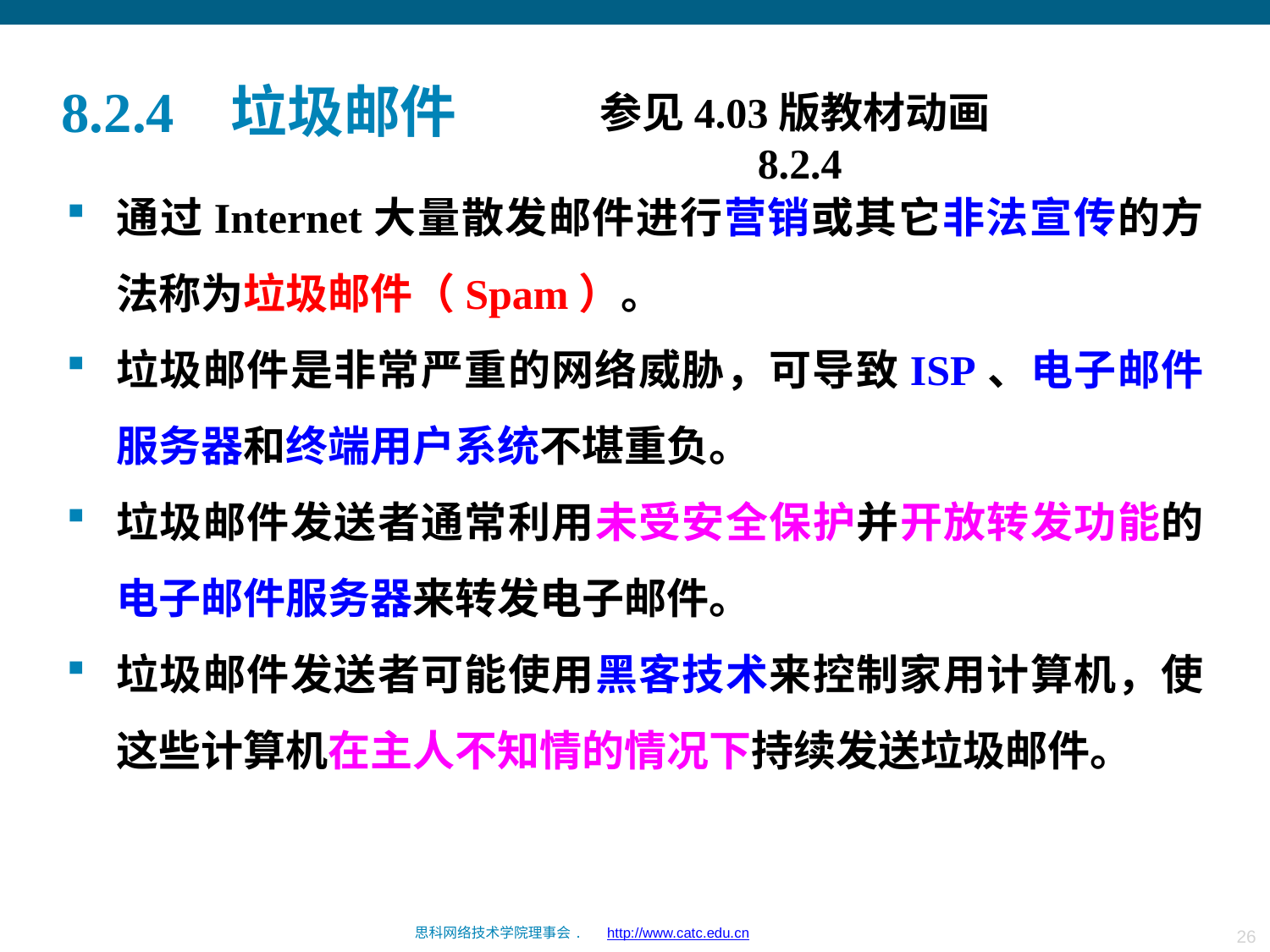

# 8.2.4   垃圾邮件
参见4.03版教材动画8.2.4
通过Internet大量散发邮件进行营销或其它非法宣传的方法称为垃圾邮件（Spam）。
垃圾邮件是非常严重的网络威胁，可导致ISP、电子邮件服务器和终端用户系统不堪重负。
垃圾邮件发送者通常利用未受安全保护并开放转发功能的电子邮件服务器来转发电子邮件。
垃圾邮件发送者可能使用黑客技术来控制家用计算机，使这些计算机在主人不知情的情况下持续发送垃圾邮件。